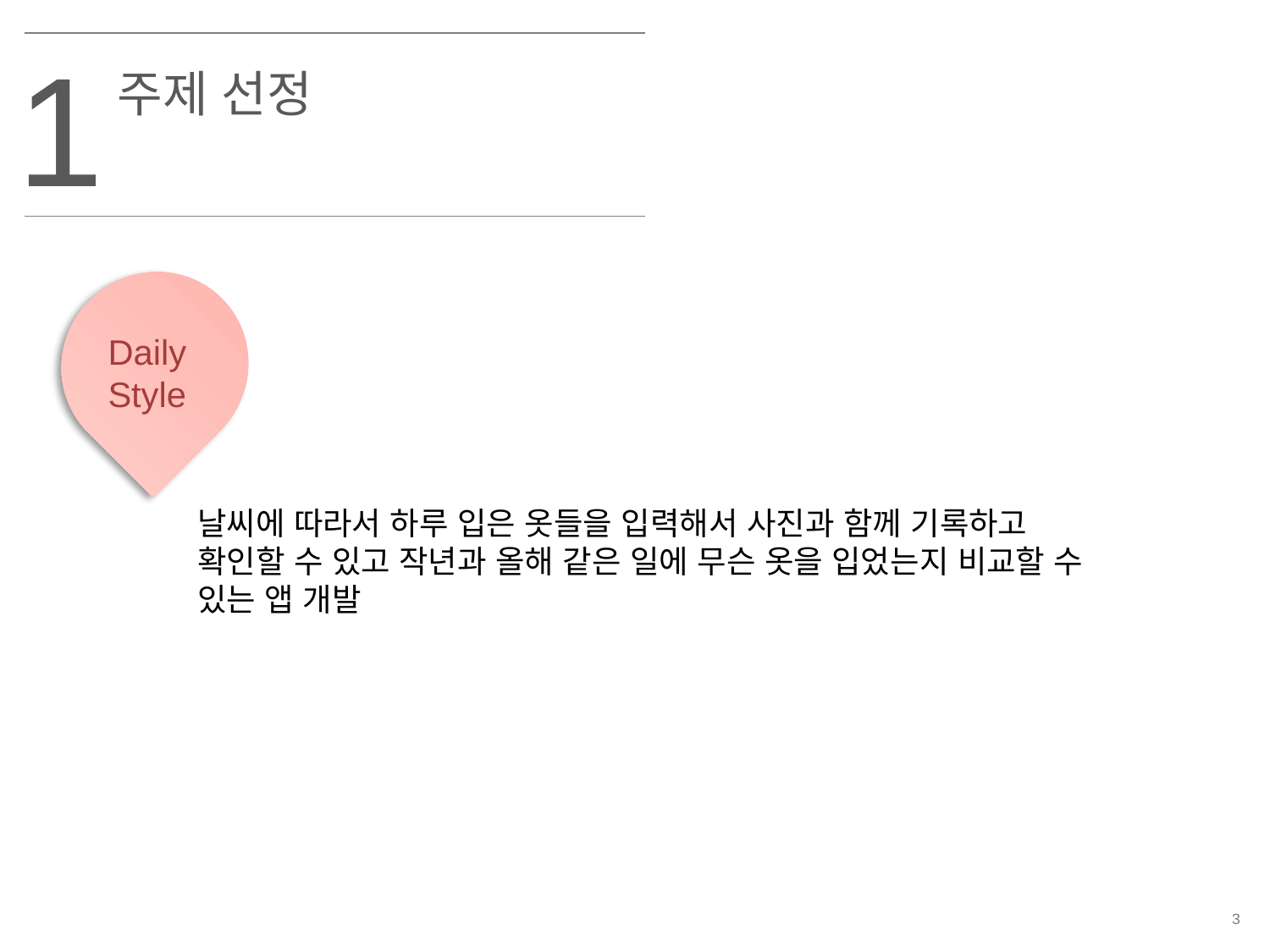

1
주제 선정

Daily
Style
날씨에 따라서 하루 입은 옷들을 입력해서 사진과 함께 기록하고 확인할 수 있고 작년과 올해 같은 일에 무슨 옷을 입었는지 비교할 수 있는 앱 개발